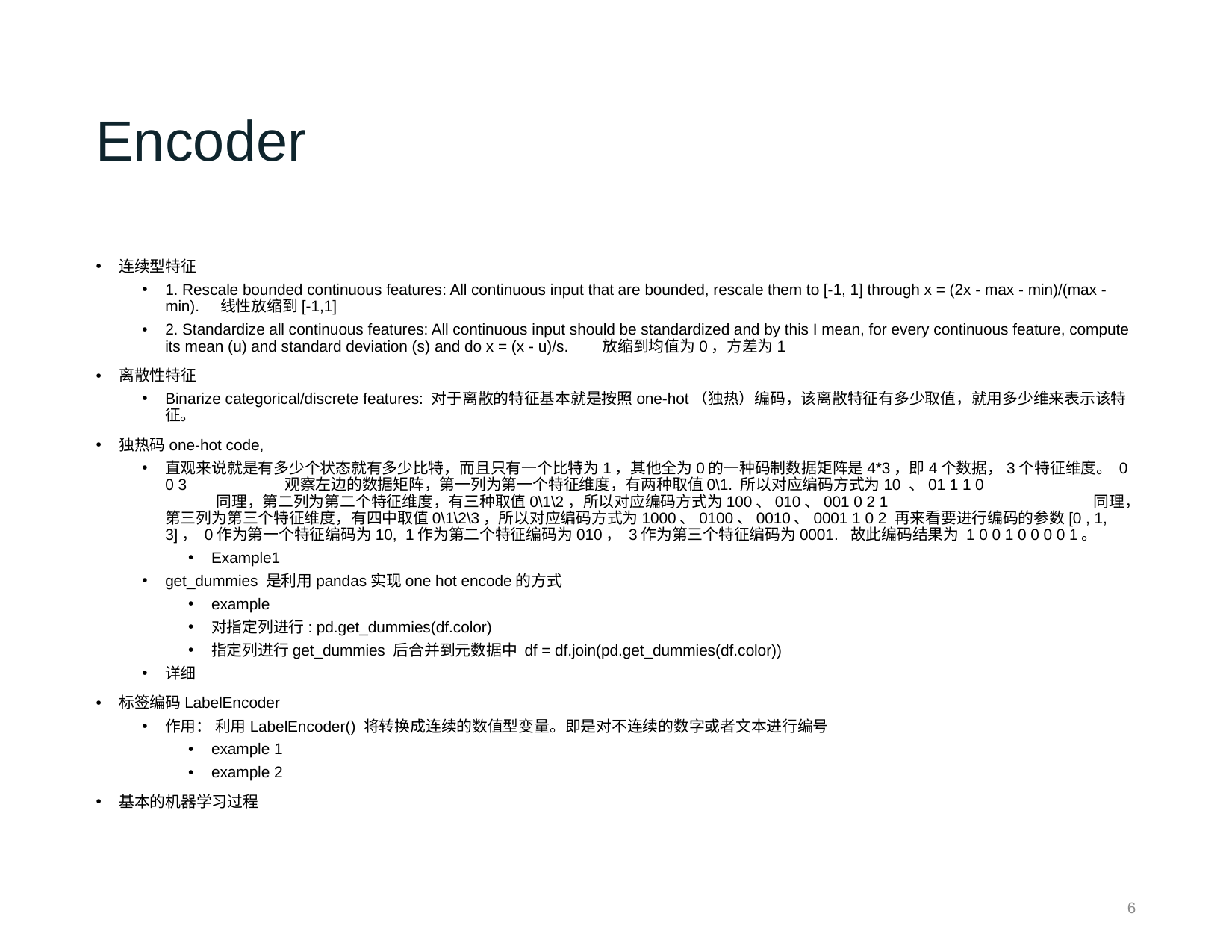

# Encoder
连续型特征
1. Rescale bounded continuous features: All continuous input that are bounded, rescale them to [-1, 1] through x = (2x - max - min)/(max - min).    线性放缩到[-1,1]
2. Standardize all continuous features: All continuous input should be standardized and by this I mean, for every continuous feature, compute its mean (u) and standard deviation (s) and do x = (x - u)/s.       放缩到均值为0，方差为1
离散性特征
Binarize categorical/discrete features: 对于离散的特征基本就是按照one-hot（独热）编码，该离散特征有多少取值，就用多少维来表示该特征。
独热码one-hot code,
直观来说就是有多少个状态就有多少比特，而且只有一个比特为1，其他全为0的一种码制数据矩阵是4*3，即4个数据，3个特征维度。 0 0 3                      观察左边的数据矩阵，第一列为第一个特征维度，有两种取值0\1. 所以对应编码方式为10 、01 1 1 0                                               同理，第二列为第二个特征维度，有三种取值0\1\2，所以对应编码方式为100、010、001 0 2 1                                               同理，第三列为第三个特征维度，有四中取值0\1\2\3，所以对应编码方式为1000、0100、0010、0001 1 0 2 再来看要进行编码的参数[0 , 1,  3]， 0作为第一个特征编码为10,  1作为第二个特征编码为010， 3作为第三个特征编码为0001.  故此编码结果为 1 0 0 1 0 0 0 0 1。
Example1
get_dummies 是利用pandas实现one hot encode的方式
example
对指定列进行: pd.get_dummies(df.color)
指定列进行get_dummies 后合并到元数据中 df = df.join(pd.get_dummies(df.color))
详细
标签编码LabelEncoder
作用： 利用LabelEncoder() 将转换成连续的数值型变量。即是对不连续的数字或者文本进行编号
example 1
example 2
基本的机器学习过程

6